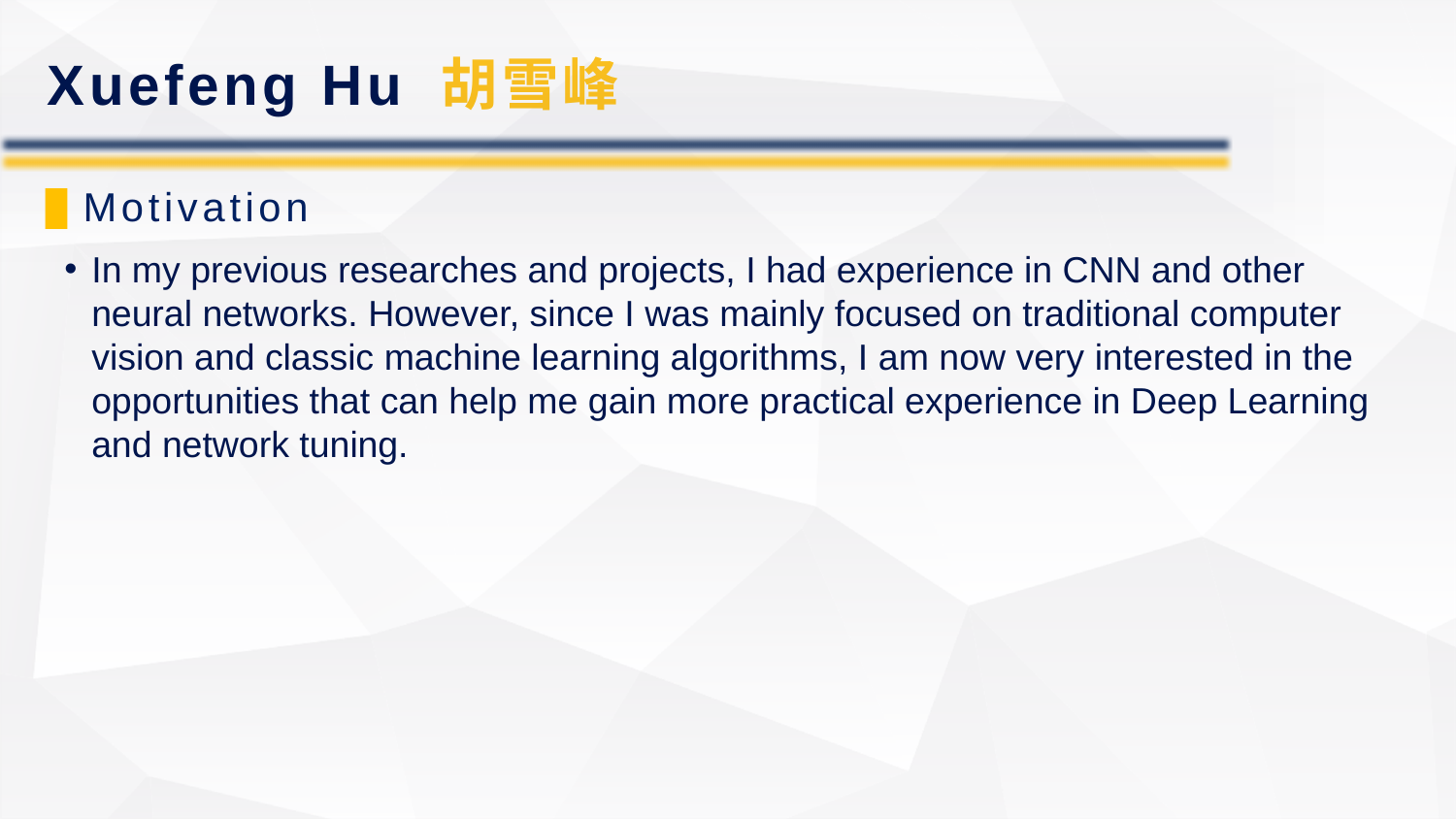

Xuefeng Hu 胡雪峰

Motivation

In my previous researches and projects, I had experience in CNN and other neural networks. However, since I was mainly focused on traditional computer vision and classic machine learning algorithms, I am now very interested in the opportunities that can help me gain more practical experience in Deep Learning and network tuning.